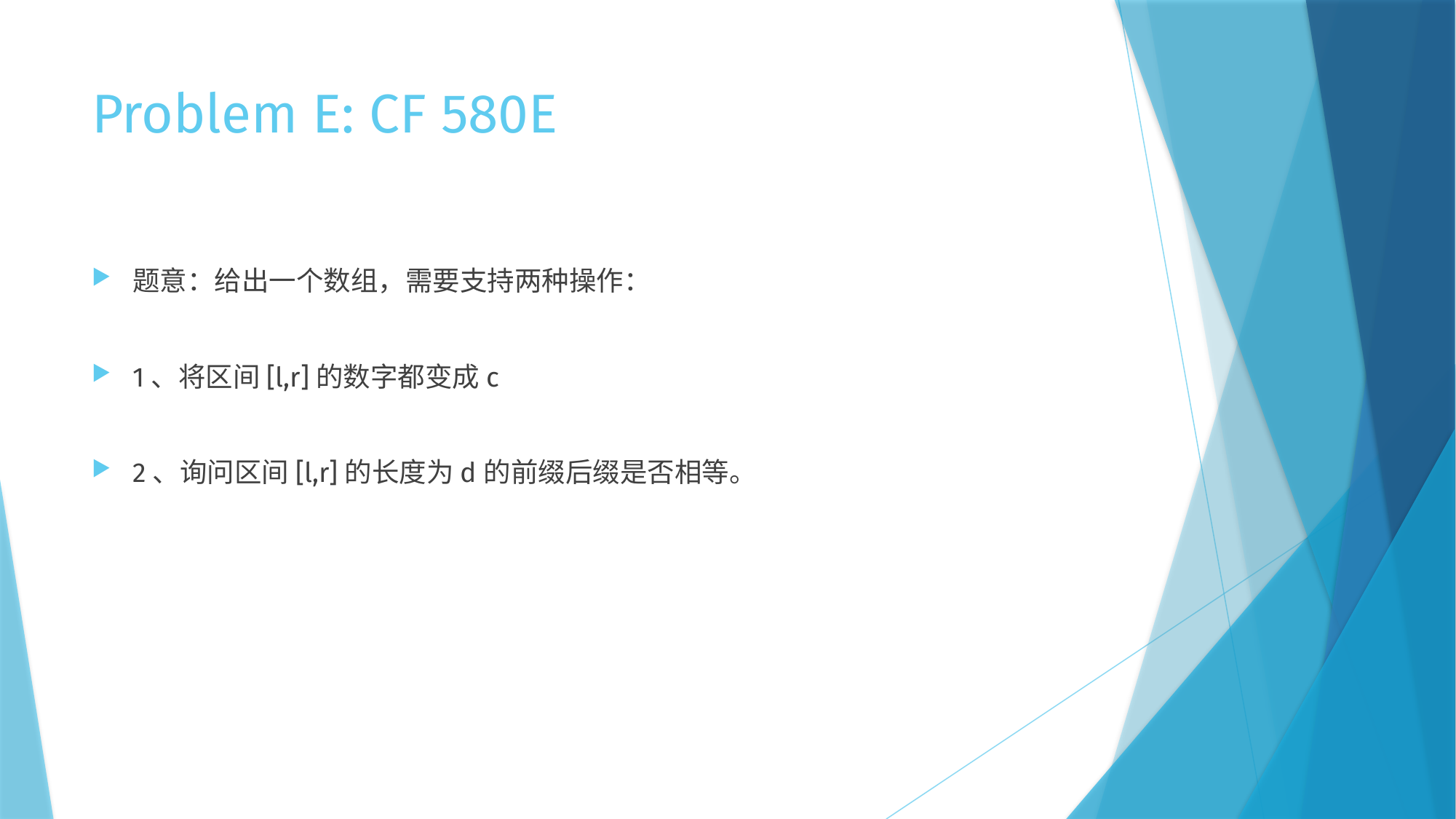

# Problem E: CF 580E
题意：给出一个数组，需要支持两种操作：

1、将区间[l,r]的数字都变成c

2、询问区间[l,r]的长度为d的前缀后缀是否相等。